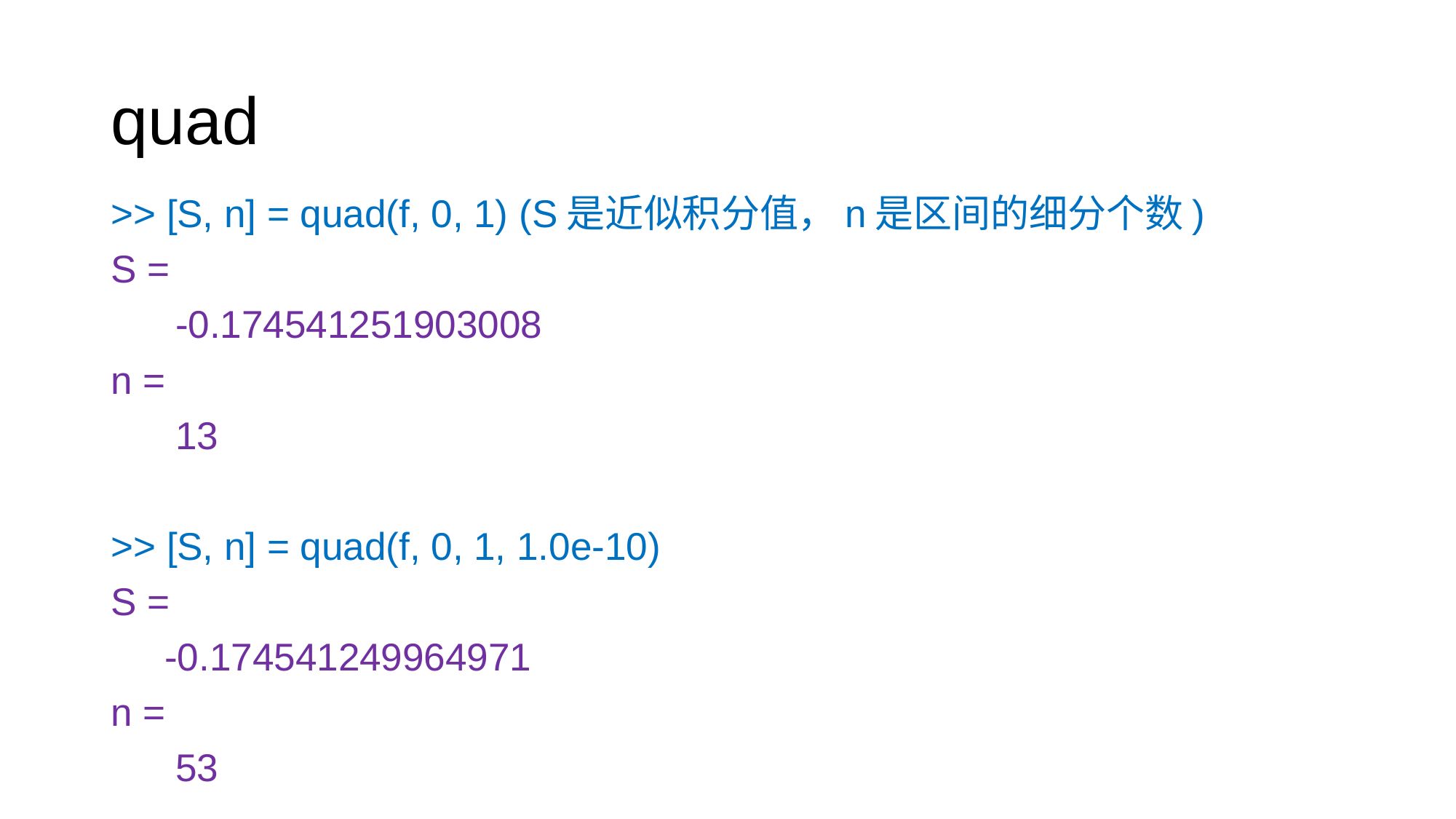

# quad
>> [S, n] = quad(f, 0, 1) (S是近似积分值，n是区间的细分个数)
S =
      -0.174541251903008
n =
      13

>> [S, n] = quad(f, 0, 1, 1.0e-10)
S =
     -0.174541249964971
n =
      53